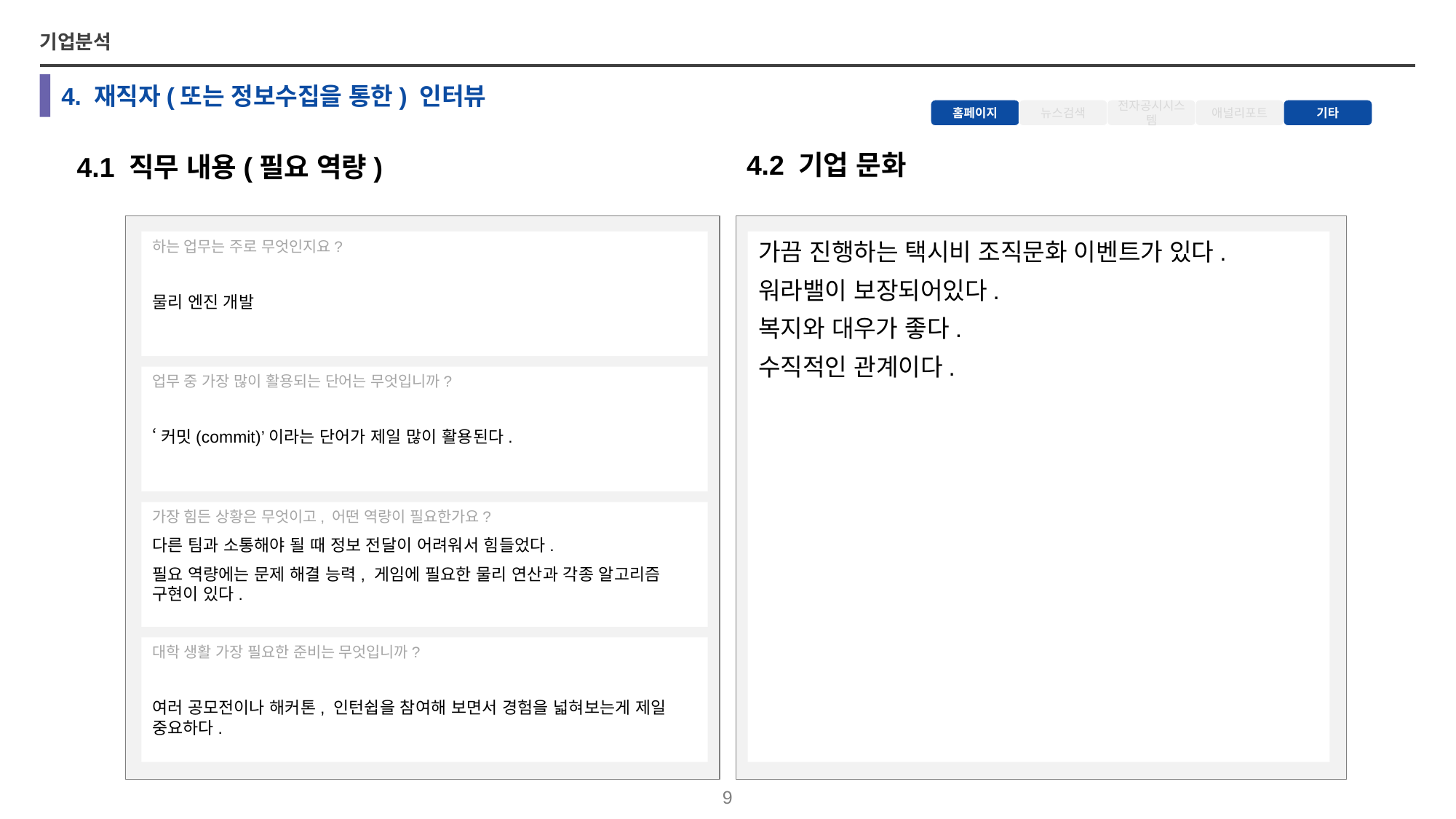

기업분석
# 4. 재직자(또는 정보수집을 통한) 인터뷰
홈페이지
뉴스검색
전자공시시스템
애널리포트
기타
4.2 기업 문화
4.1 직무 내용(필요 역량)

하는 업무는 주로 무엇인지요?

물리 엔진 개발
가끔 진행하는 택시비 조직문화 이벤트가 있다.
워라밸이 보장되어있다.
복지와 대우가 좋다.
수직적인 관계이다.
업무 중 가장 많이 활용되는 단어는 무엇입니까?

‘커밋(commit)’이라는 단어가 제일 많이 활용된다.
가장 힘든 상황은 무엇이고, 어떤 역량이 필요한가요?
다른 팀과 소통해야 될 때 정보 전달이 어려워서 힘들었다.
필요 역량에는 문제 해결 능력, 게임에 필요한 물리 연산과 각종 알고리즘 구현이 있다.
대학 생활 가장 필요한 준비는 무엇입니까?

여러 공모전이나 해커톤, 인턴쉽을 참여해 보면서 경험을 넓혀보는게 제일 중요하다.